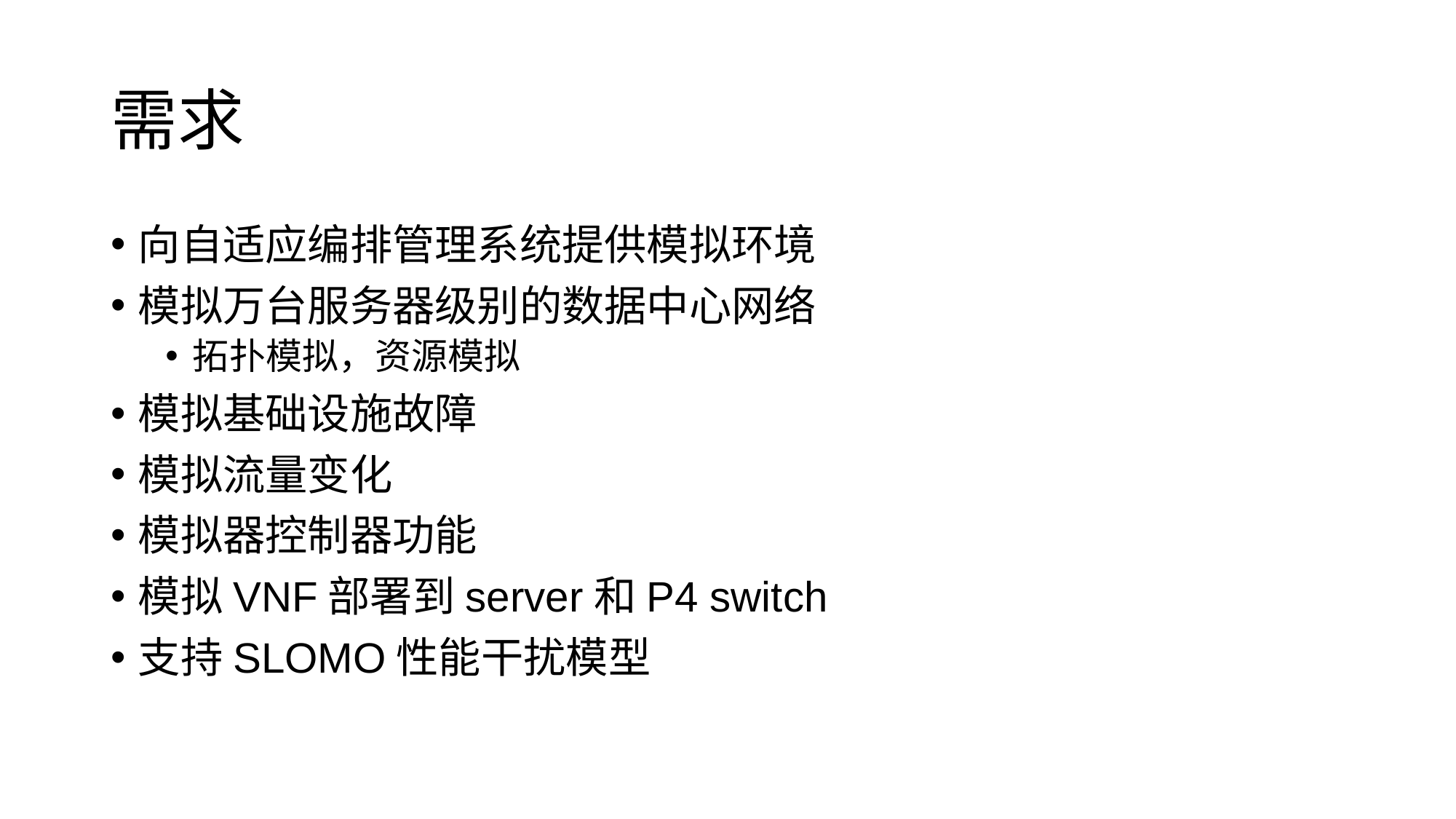

# 需求
向自适应编排管理系统提供模拟环境
模拟万台服务器级别的数据中心网络
拓扑模拟，资源模拟
模拟基础设施故障
模拟流量变化
模拟器控制器功能
模拟VNF部署到server和P4 switch
支持SLOMO性能干扰模型